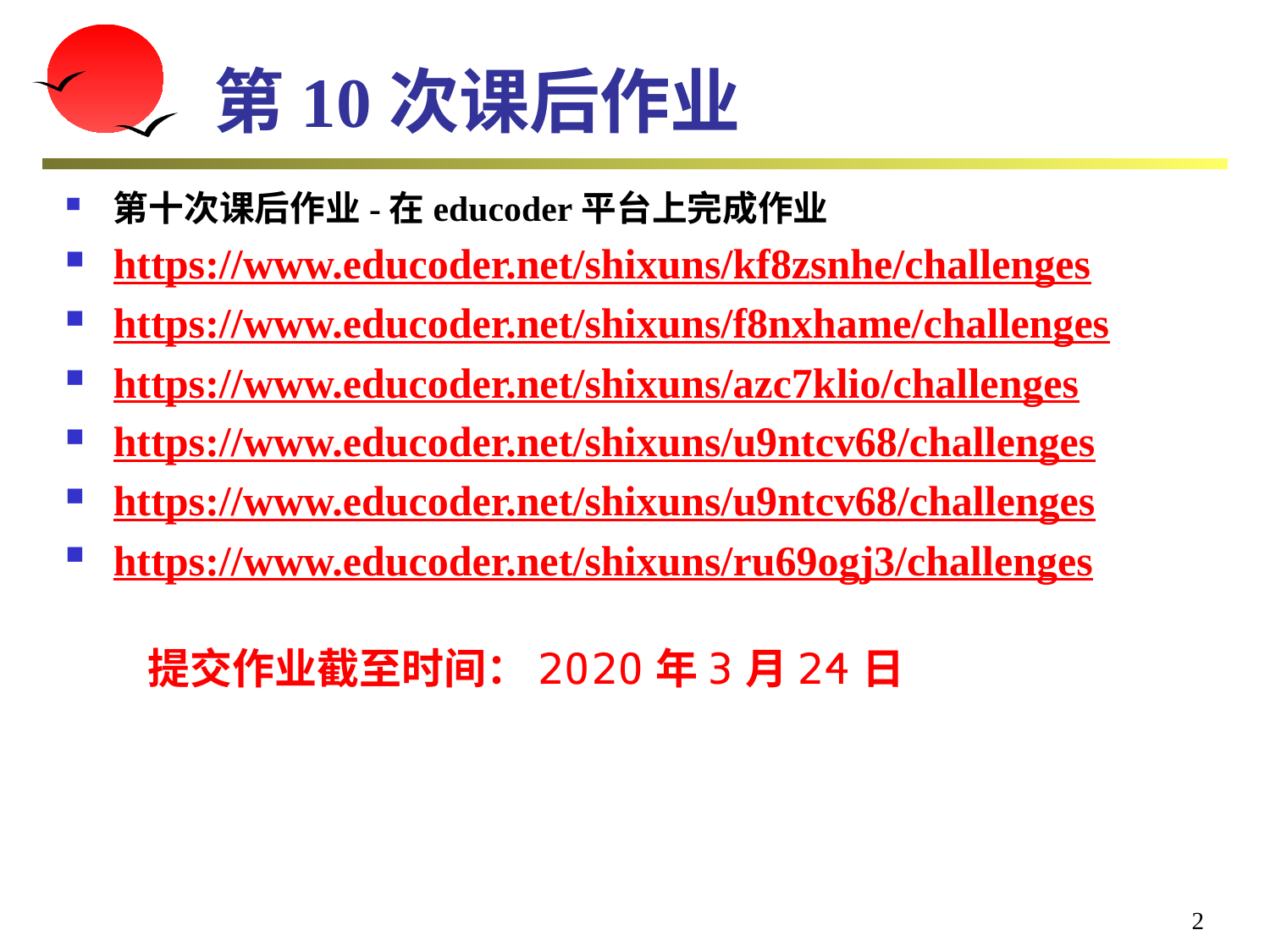

# 第10次课后作业
第十次课后作业-在educoder平台上完成作业
https://www.educoder.net/shixuns/kf8zsnhe/challenges
https://www.educoder.net/shixuns/f8nxhame/challenges
https://www.educoder.net/shixuns/azc7klio/challenges
https://www.educoder.net/shixuns/u9ntcv68/challenges
https://www.educoder.net/shixuns/u9ntcv68/challenges
https://www.educoder.net/shixuns/ru69ogj3/challenges
提交作业截至时间：2020年3月24日
2